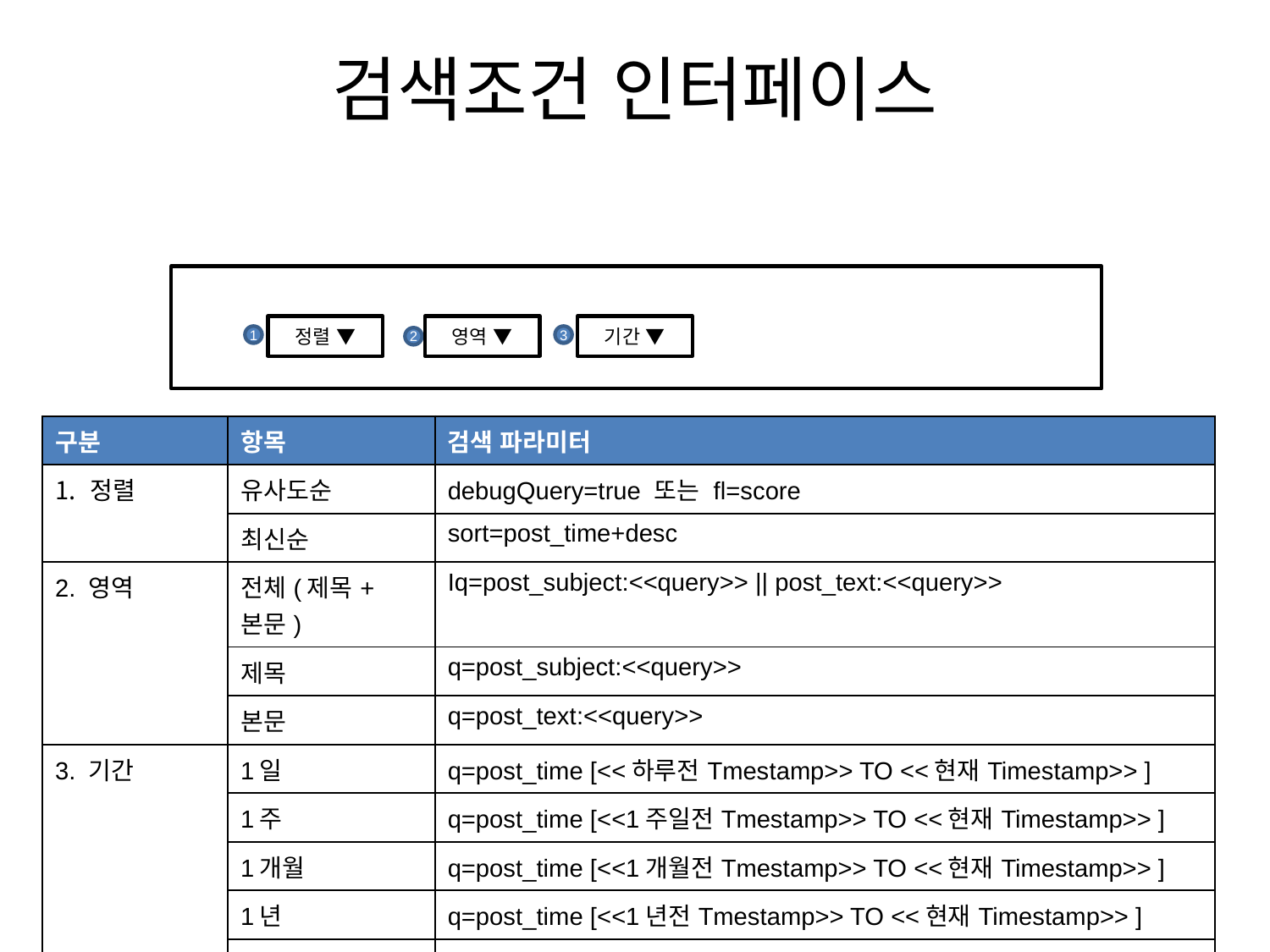

# 검색조건 인터페이스

정렬 ▼
영역 ▼
기간 ▼
1
3
2
| 구분 | 항목 | 검색 파라미터 |
| --- | --- | --- |
| 정렬 | 유사도순 | debugQuery=true 또는 fl=score |
|  | 최신순 | sort=post\_time+desc |
| 2. 영역 | 전체(제목+본문) | Iq=post\_subject:<<query>> || post\_text:<<query>> |
|  | 제목 | q=post\_subject:<<query>> |
|  | 본문 | q=post\_text:<<query>> |
| 3. 기간 | 1일 | q=post\_time [<<하루전Tmestamp>> TO <<현재Timestamp>> ] |
|  | 1주 | q=post\_time [<<1주일전Tmestamp>> TO <<현재Timestamp>> ] |
|  | 1개월 | q=post\_time [<<1개월전Tmestamp>> TO <<현재Timestamp>> ] |
|  | 1년 | q=post\_time [<<1년전Tmestamp>> TO <<현재Timestamp>> ] |
|  | 기간 입력 | q=post\_time [<<시작 TImestamp>> TO <<나중Timestamp>> ] |